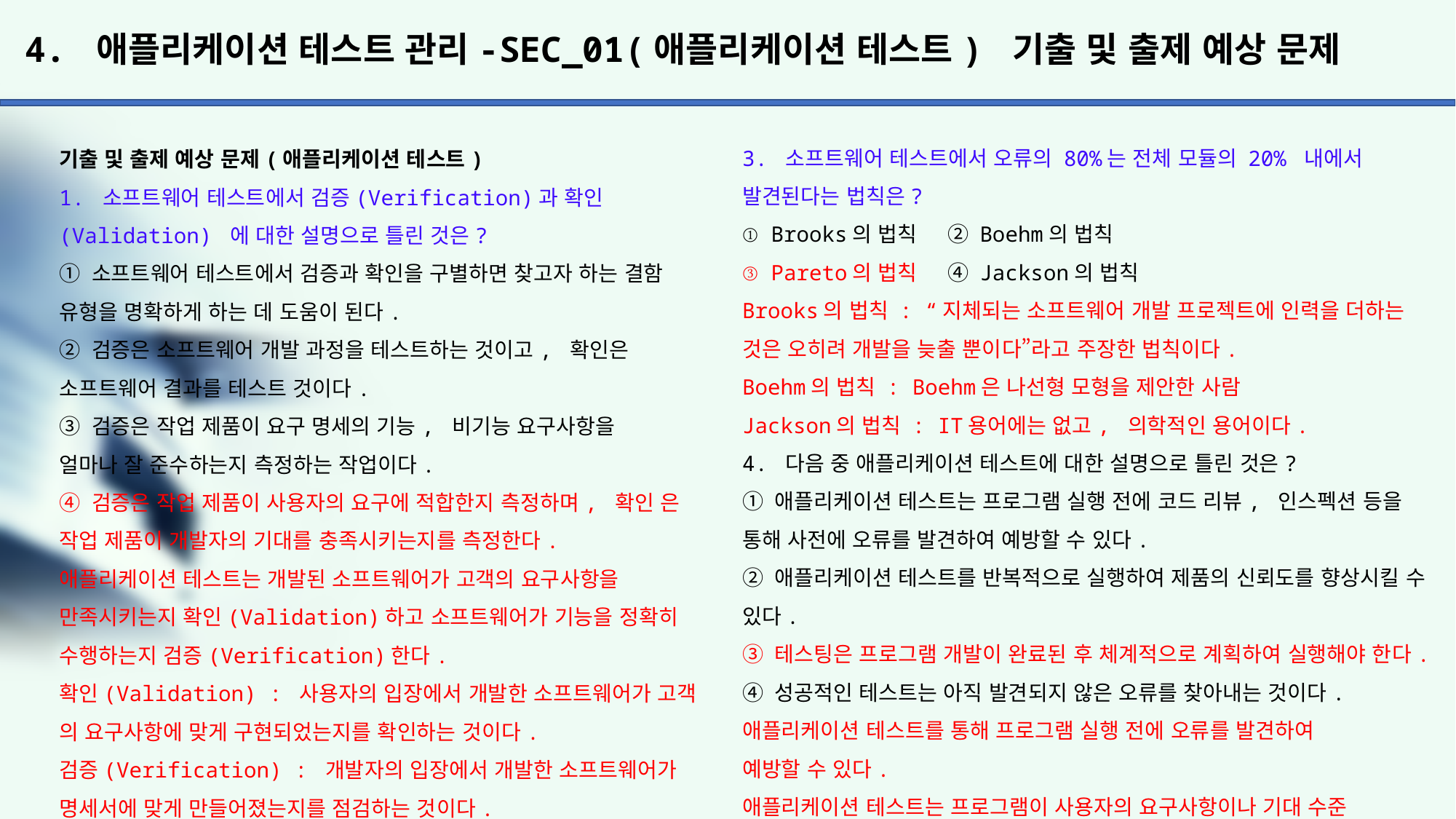

# 4. 애플리케이션 테스트 관리-SEC_01(애플리케이션 테스트) 기출 및 출제 예상 문제
3. 소프트웨어 테스트에서 오류의 80%는 전체 모듈의 20% 내에서
발견된다는 법칙은?
① Brooks의 법칙     ② Boehm의 법칙
③ Pareto의 법칙     ④ Jackson의 법칙
Brooks의 법칙 : “지체되는 소프트웨어 개발 프로젝트에 인력을 더하는 것은 오히려 개발을 늦출 뿐이다”라고 주장한 법칙이다.
Boehm의 법칙 : Boehm은 나선형 모형을 제안한 사람
Jackson의 법칙 : IT용어에는 없고, 의학적인 용어이다.
4. 다음 중 애플리케이션 테스트에 대한 설명으로 틀린 것은?
① 애플리케이션 테스트는 프로그램 실행 전에 코드 리뷰, 인스펙션 등을 통해 사전에 오류를 발견하여 예방할 수 있다.
② 애플리케이션 테스트를 반복적으로 실행하여 제품의 신뢰도를 향상시킬 수 있다.
③ 테스팅은 프로그램 개발이 완료된 후 체계적으로 계획하여 실행해야 한다.
④ 성공적인 테스트는 아직 발견되지 않은 오류를 찾아내는 것이다.
애플리케이션 테스트를 통해 프로그램 실행 전에 오류를 발견하여
예방할 수 있다.
애플리케이션 테스트는 프로그램이 사용자의 요구사항이나 기대 수준
등을 만족시키는지 반복적으로 테스트 하므로 제품의 신뢰도를 향상
시킨다.
애플리케이션의 개발 초기부터 애플리케이션 테스트를 계획하고 시작
하면 단순한 오류 발견 뿐만 아니라 새로운 오류의 유입도 예방할 수
있다.
애플리케이션 테스트를 효과적으로 수행하면 최소한의 시간과 노력으로
많은 결함을 찾을 수 있다.
인스펙션(Inspection) : 인스펙션은 워크스루를 발전시킨 형태로
소프트웨어 개발 단계에서 산출된 결과물의 품질을 평가하며 이를 개선
하기 위한 방법 등을 제시한다.
워크스루 : 소프트웨어 개발자의 작업 내역을 개발자가 모집한 전문가
들이 검토하는 것을 말한다. 소프트웨어 검토를 위해 사전에 미리 준비
된 자료를 바탕으로 정해진 절차에 따라 평가한다. 오류의 조기 검출
을 목적으로 하며 발견된 오류는 문서화시킨다.
기출 및 출제 예상 문제(애플리케이션 테스트)
1. 소프트웨어 테스트에서 검증(Verification)과 확인(Validation) 에 대한 설명으로 틀린 것은?
① 소프트웨어 테스트에서 검증과 확인을 구별하면 찾고자 하는 결함 유형을 명확하게 하는 데 도움이 된다.
② 검증은 소프트웨어 개발 과정을 테스트하는 것이고, 확인은 소프트웨어 결과를 테스트 것이다.
③ 검증은 작업 제품이 요구 명세의 기능, 비기능 요구사항을
얼마나 잘 준수하는지 측정하는 작업이다.
④ 검증은 작업 제품이 사용자의 요구에 적합한지 측정하며, 확인 은 작업 제품이 개발자의 기대를 충족시키는지를 측정한다.
애플리케이션 테스트는 개발된 소프트웨어가 고객의 요구사항을
만족시키는지 확인(Validation)하고 소프트웨어가 기능을 정확히
수행하는지 검증(Verification)한다.
확인(Validation) : 사용자의 입장에서 개발한 소프트웨어가 고객
의 요구사항에 맞게 구현되었는지를 확인하는 것이다.
검증(Verification) : 개발자의 입장에서 개발한 소프트웨어가
명세서에 맞게 만들어졌는지를 점검하는 것이다.
2. 다음 설명의 소프트웨어 테스트의 기본 원칙은?
	파레토 법칙이 좌우한다.
	애플리케이션 결함의 대부분은 소수의 특정한 모듈에 집중
	되어 존재한다.
	결함은 발생한 모듈에서 계속 추가로 발생할 가능성이 높다.
① 살충제 패러독스		② 결함 집중
③ 오류 부재의 궤변		④ 완벽한 테스팅은 불가능
애플리케이션 테스트는 소프트웨어의 잠재적인 결함을 줄일 수
있지만 소프트웨어에 결함이 없다고 증명할 수 없다. 즉, 완벽한
소프트웨어 테스팅은 불가능하다.
애플리케이션의 결함은 대부분 개발자의 특성이나 애플리케이션의
기능적 특징 때문에 특정 모듈에 집중되어 있다. 애플리케이션의
20%에 해당하는 코드에서 전체 80%의 결함이 발견된다고 하여
파레토 법칙을 적용하기도 한다.
애플리케이션 테스트에서 동일한 테스트 케이스로 동일한 테스트
를 반복하면 더 이상 결함이 발견 되지 않는 ‘살충제 패러독스’
현상이 발생한다. ‘살충제 패러독스’를 방지하기 위해서는
테스트 케이스를 지속적으로 보완 및 개선해야 한다.
애플리케이션 테스트는 소프트웨어 특징, 테스트 환경, 테스터의
역량 등 정황에 따라 테스트 결과가 달라질 수 있으므로, 정황에
따라 테스트를 다르게 수행해야 한다.
소프트웨어의 결함을 모두 제거해도 사용자의 요구사항을 만족
시키지 못하면 해당 소프트웨어는 품질이 높다고 말할 수 없다.
이것을 오류-부재의 궤변이라고 한다.